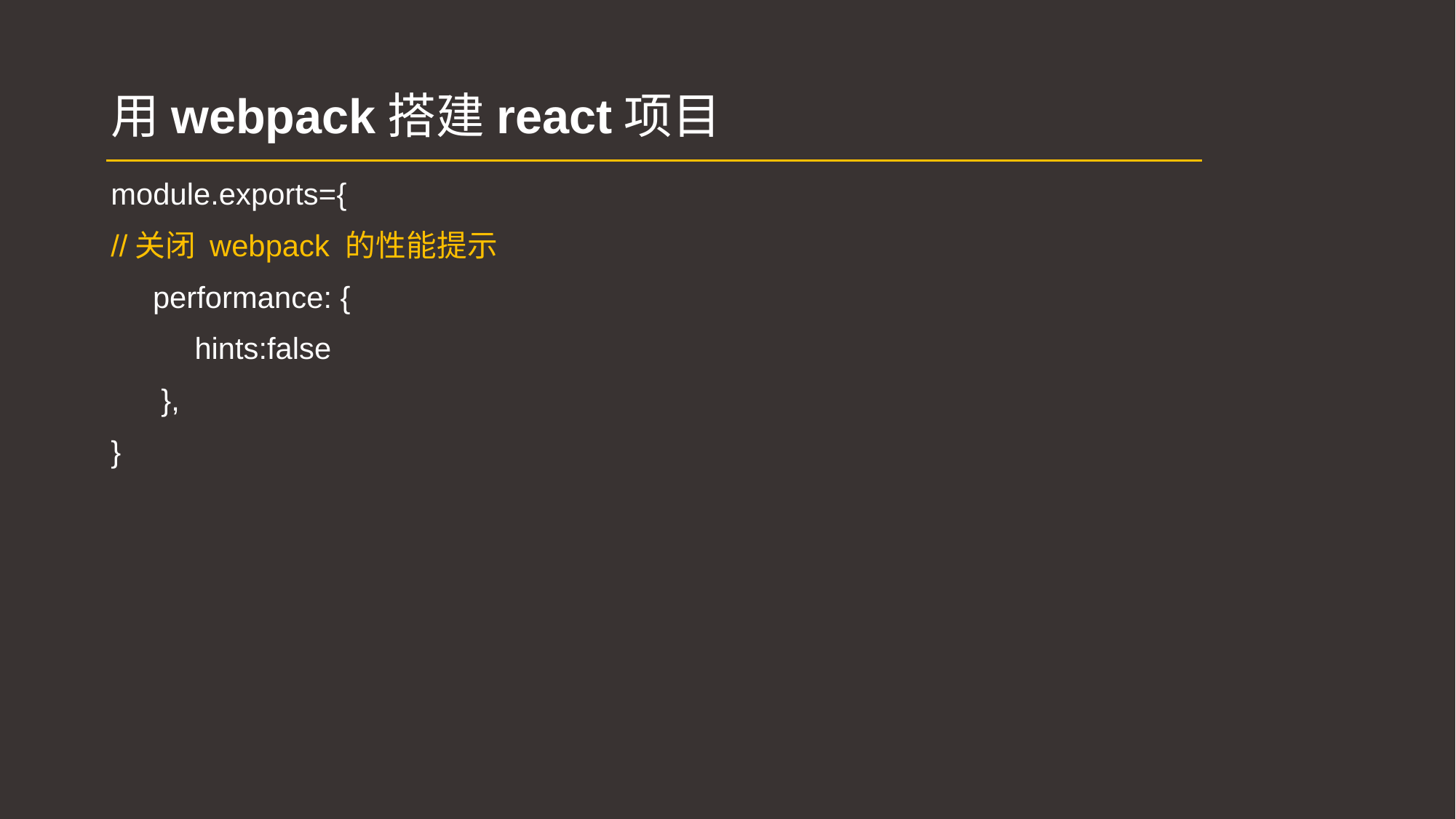

# 用webpack搭建react项目
module.exports={
//关闭 webpack 的性能提示
     performance: {
          hints:false
      },
}